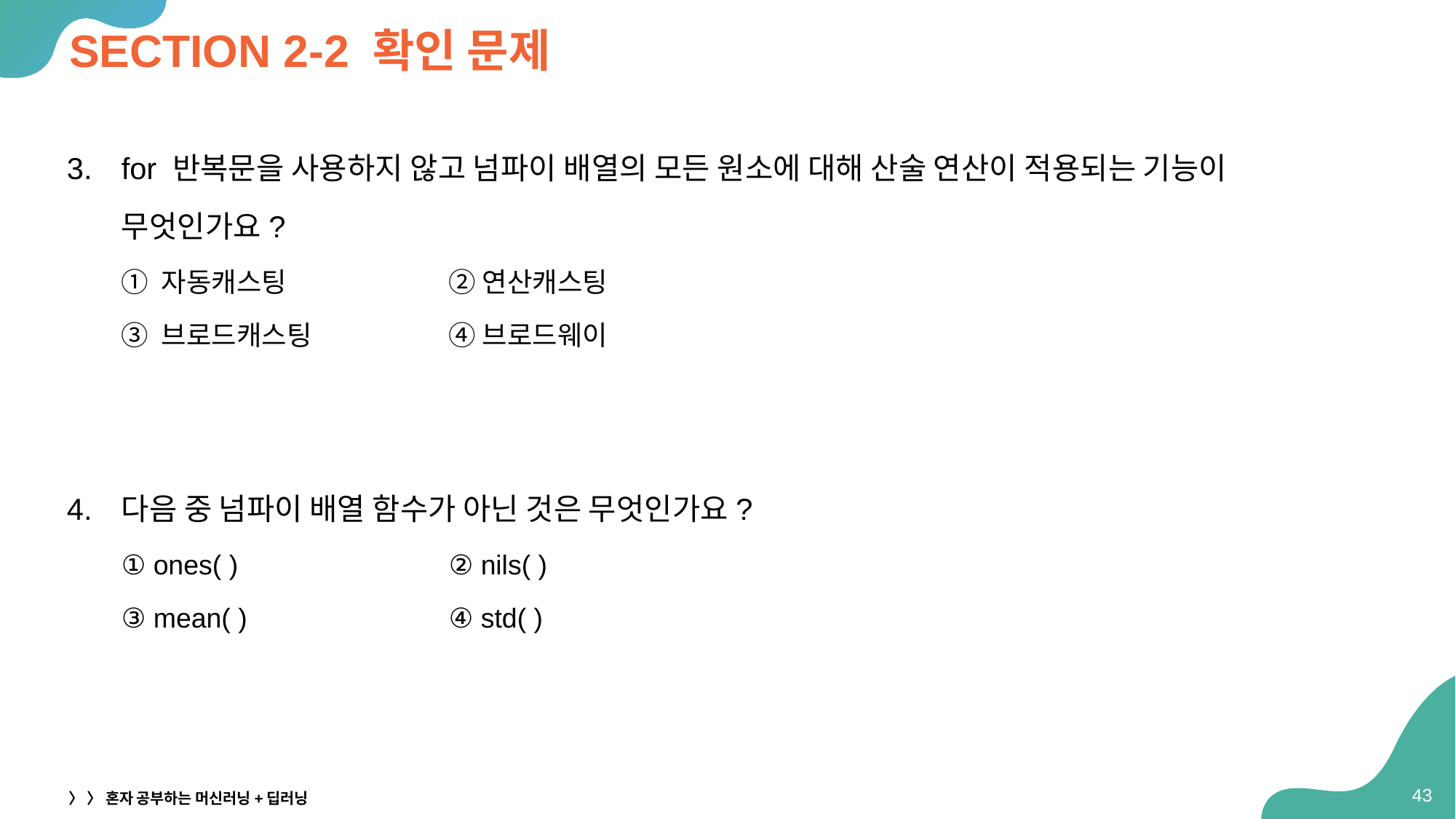

# SECTION 2-2 확인 문제
for 반복문을 사용하지 않고 넘파이 배열의 모든 원소에 대해 산술 연산이 적용되는 기능이
무엇인가요?
① 자동캐스팅		② 연산캐스팅
③ 브로드캐스팅		④ 브로드웨이

다음 중 넘파이 배열 함수가 아닌 것은 무엇인가요?
① ones( )		② nils( )
③ mean( )		④ std( )
43
〉 〉 혼자 공부하는 머신러닝+딥러닝